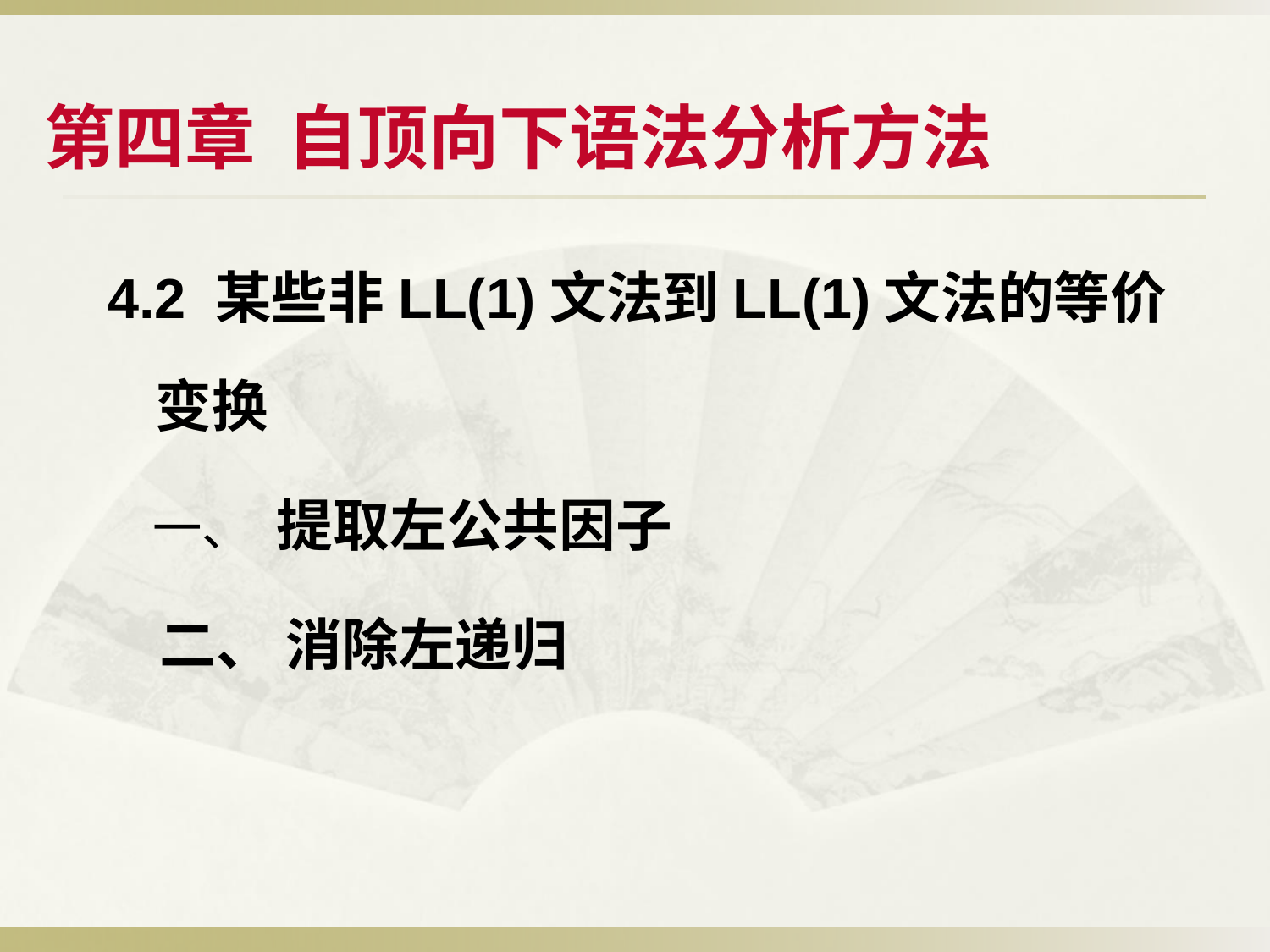

第四章  自顶向下语法分析方法
4.2 某些非LL(1)文法到LL(1)文法的等价变换
   一、  提取左公共因子
   二、 消除左递归